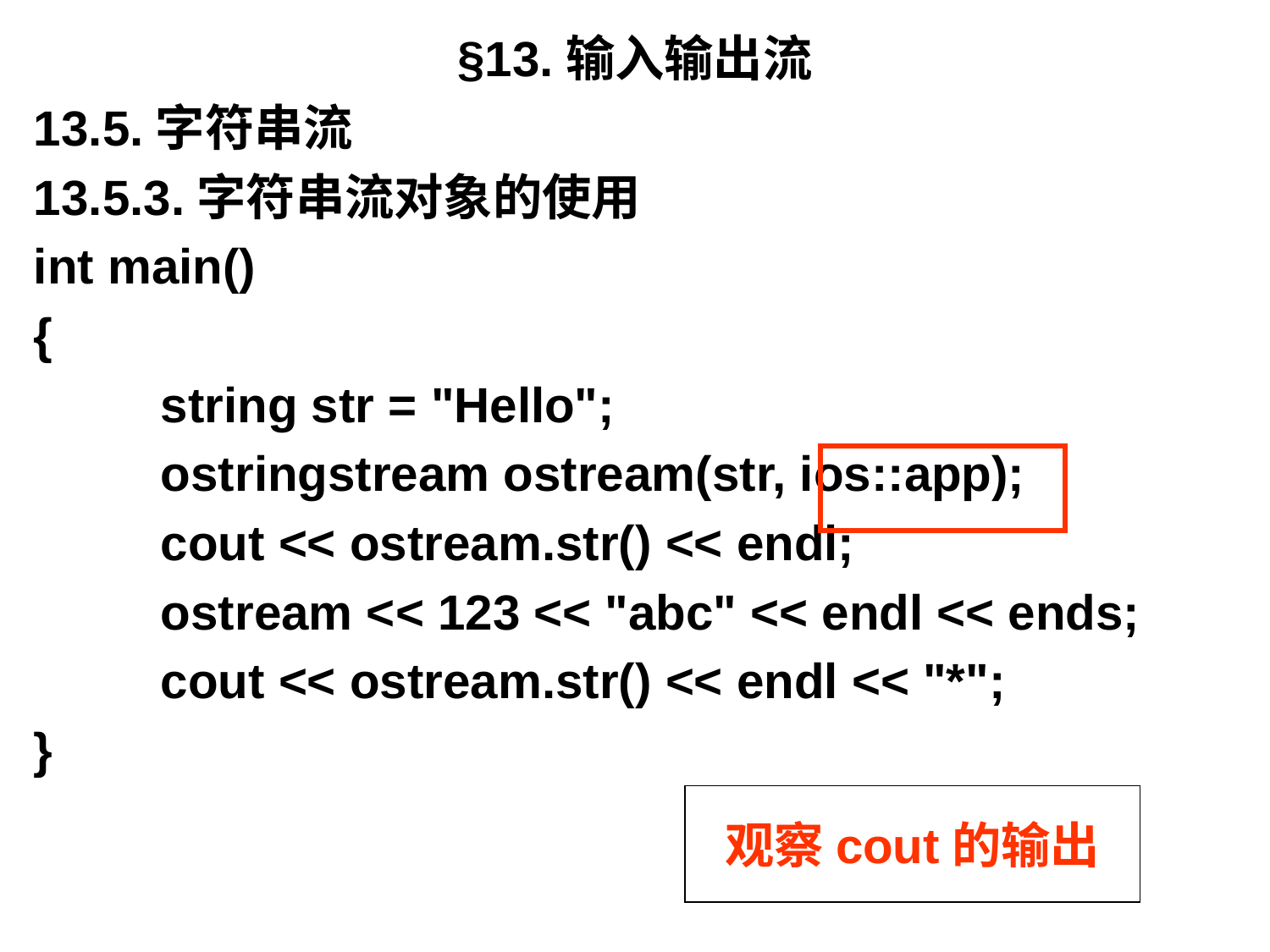

§13.输入输出流
13.5.字符串流
13.5.3.字符串流对象的使用
int main()
{
	string str = "Hello";
	ostringstream ostream(str, ios::app);
	cout << ostream.str() << endl;
	ostream << 123 << "abc" << endl << ends;
	cout << ostream.str() << endl << "*";
}

观察cout的输出